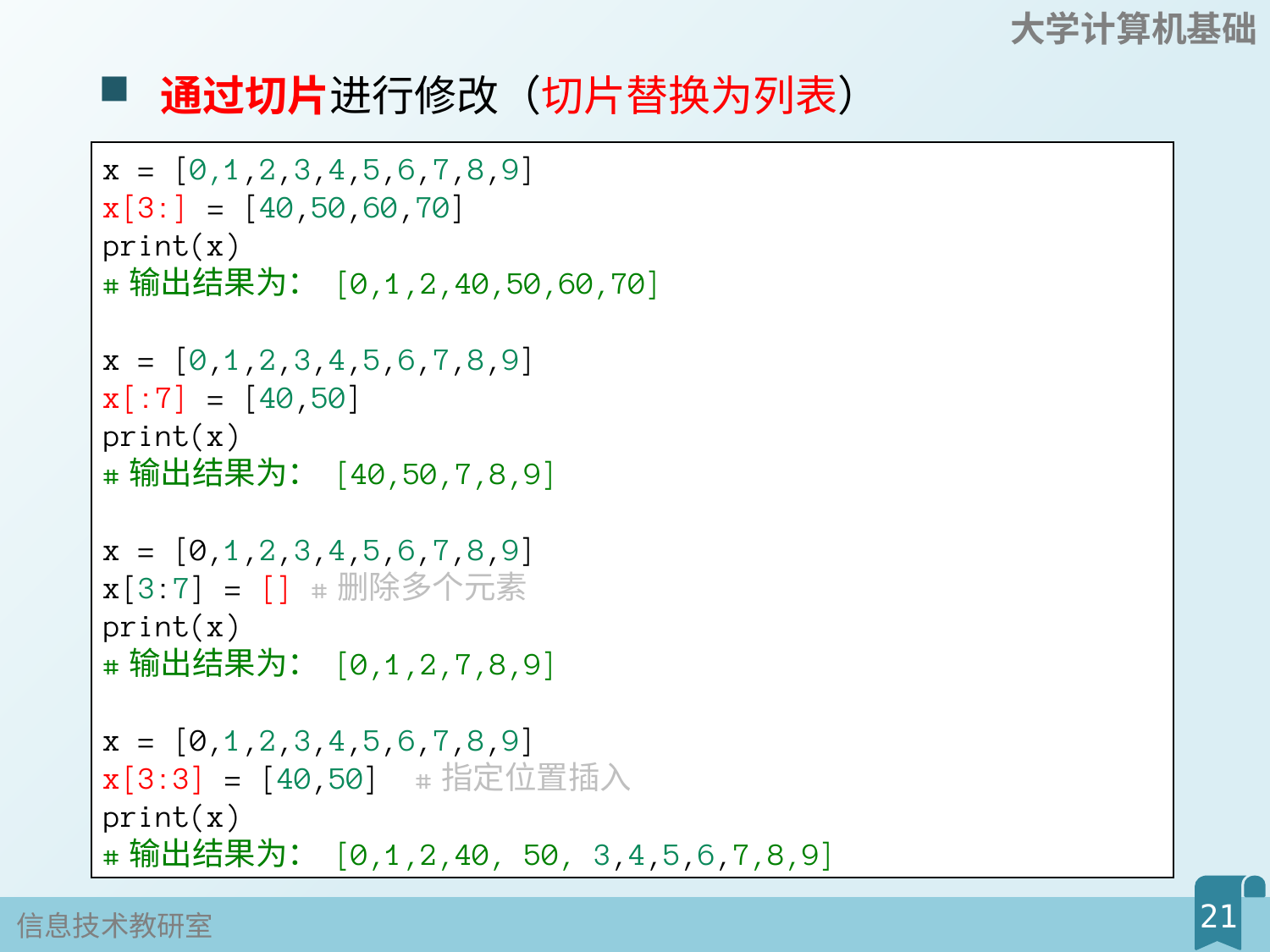

通过切片进行修改（切片替换为列表）
x = [0,1,2,3,4,5,6,7,8,9]
x[3:] = [40,50,60,70]
print(x)
#输出结果为： [0,1,2,40,50,60,70]
x = [0,1,2,3,4,5,6,7,8,9]
x[:7] = [40,50]
print(x)
#输出结果为： [40,50,7,8,9]
x = [0,1,2,3,4,5,6,7,8,9]
x[3:7] = [] #删除多个元素
print(x)
#输出结果为： [0,1,2,7,8,9]
x = [0,1,2,3,4,5,6,7,8,9]
x[3:3] = [40,50]  #指定位置插入
print(x)
#输出结果为： [0,1,2,40, 50, 3,4,5,6,7,8,9]
21